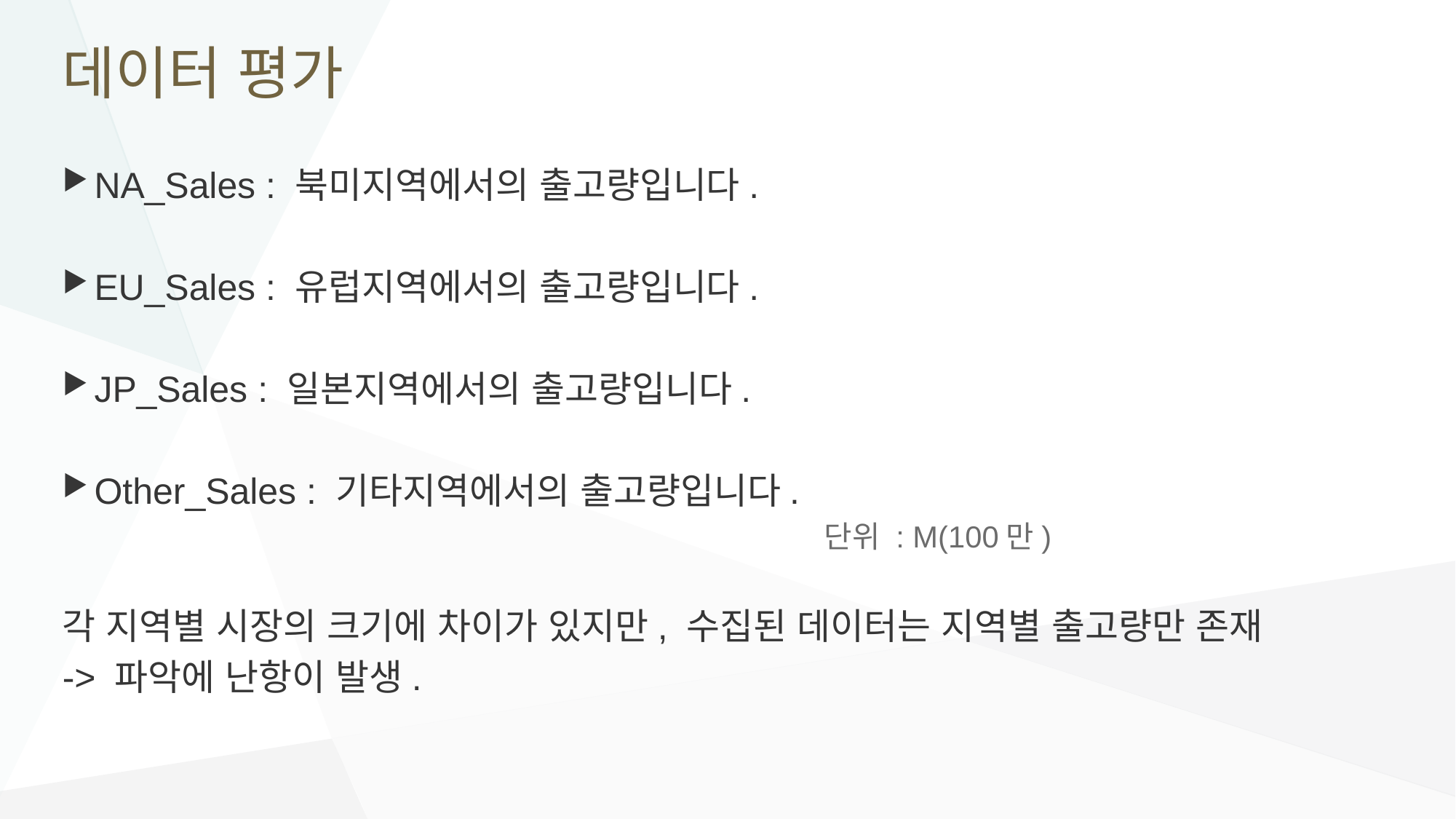

# 데이터 평가
NA_Sales : 북미지역에서의 출고량입니다.

EU_Sales : 유럽지역에서의 출고량입니다.

JP_Sales : 일본지역에서의 출고량입니다.

Other_Sales : 기타지역에서의 출고량입니다.
						         단위 : M(100만)

각 지역별 시장의 크기에 차이가 있지만, 수집된 데이터는 지역별 출고량만 존재
-> 파악에 난항이 발생.